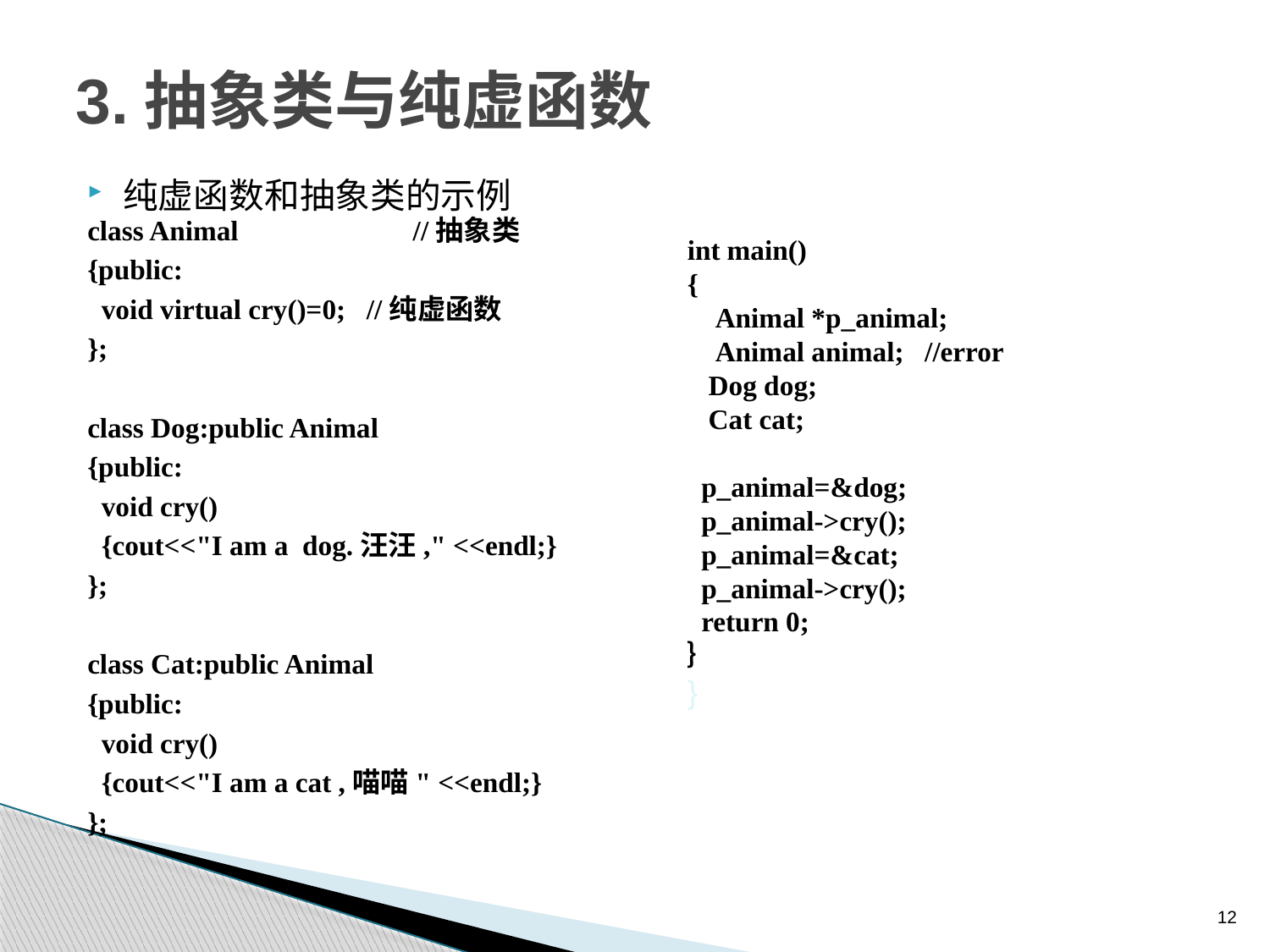

# 3.抽象类与纯虚函数
纯虚函数和抽象类的示例
class Animal                         //抽象类
{public:
  void virtual cry()=0;   //纯虚函数
};

class Dog:public Animal
{public:
  void cry()
  {cout<<"I am a  dog.汪汪," <<endl;}
};

class Cat:public Animal
{public:
  void cry()
  {cout<<"I am a cat ,喵喵" <<endl;}
};
int main()
{
    Animal *p_animal;
    Animal animal;   //error
   Dog dog;
   Cat cat;

  p_animal=&dog;
  p_animal->cry();
  p_animal=&cat;
  p_animal->cry();
  return 0;
｝
}
12